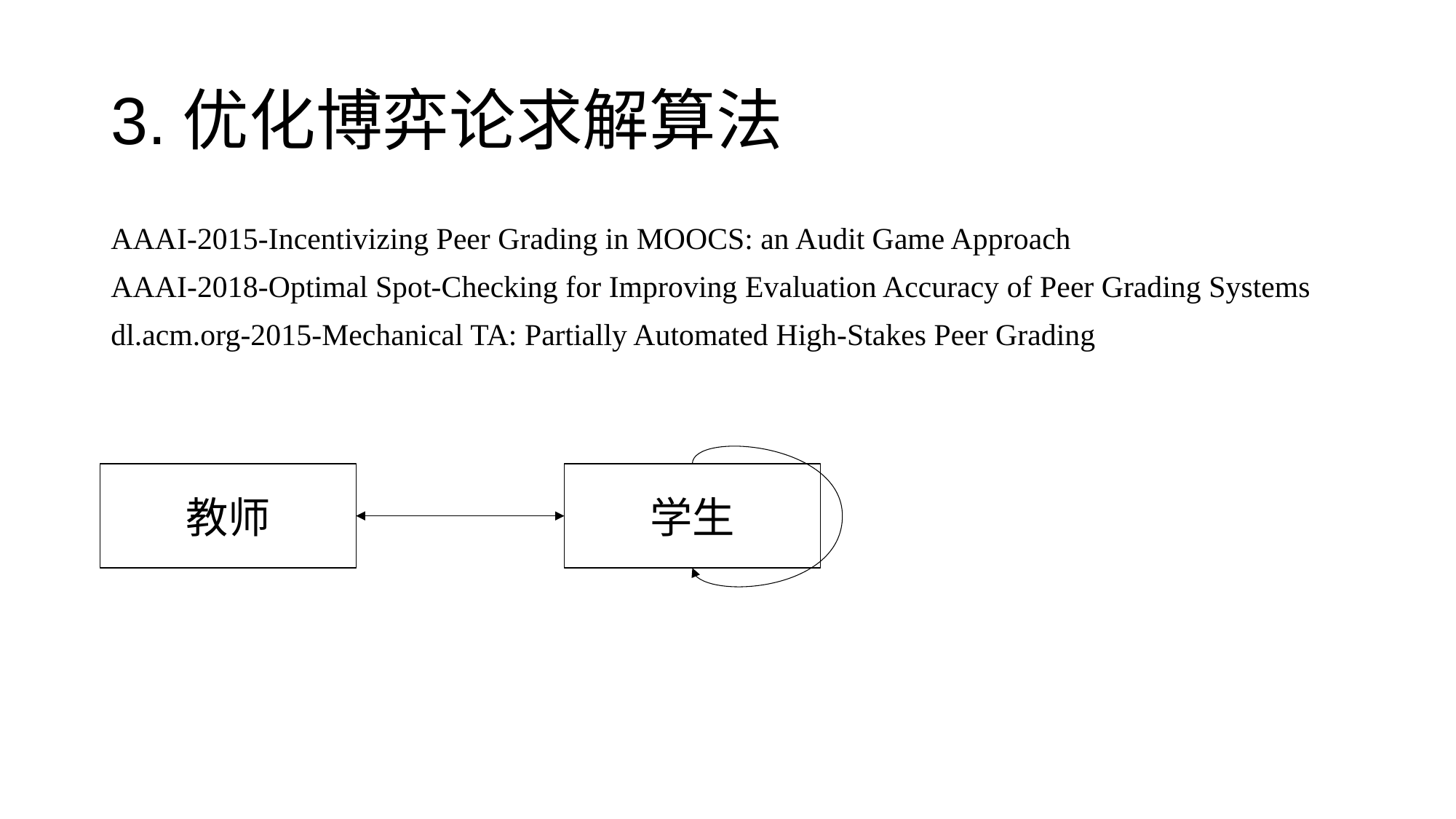

# 3.优化博弈论求解算法
AAAI-2015-Incentivizing Peer Grading in MOOCS: an Audit Game Approach
AAAI-2018-Optimal Spot-Checking for Improving Evaluation Accuracy of Peer Grading Systems
dl.acm.org-2015-Mechanical TA: Partially Automated High-Stakes Peer Grading

学生
教师